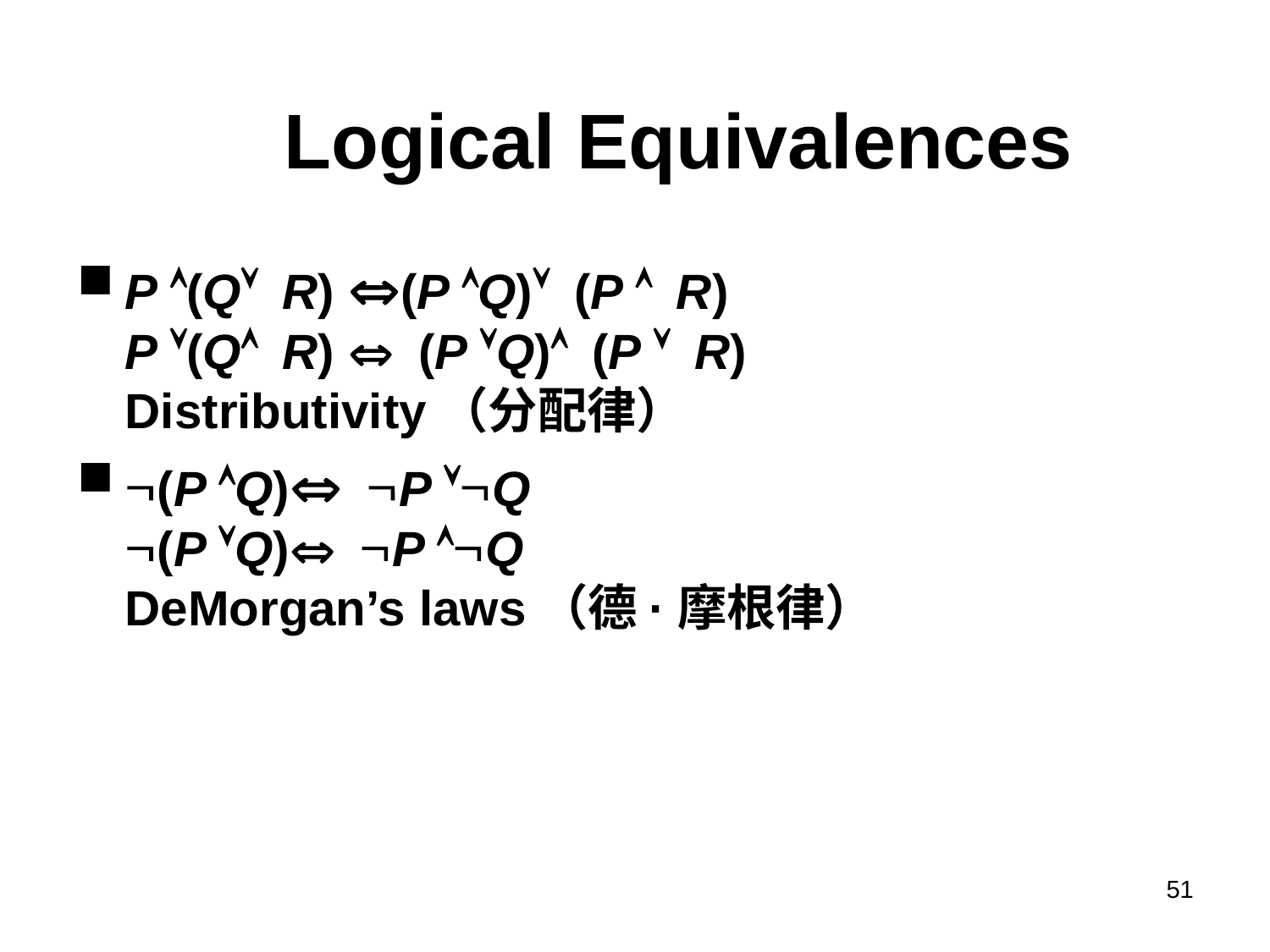

# Logical Equivalences
P ∧(Q∨ R) ⇔(P ∧Q)∨ (P ∧ R)
P ∨(Q∧ R) ⇔ (P ∨Q)∧ (P ∨ R)
Distributivity（分配律）
¬(P ∧Q)⇔ ¬P ∨¬Q
¬(P ∨Q)⇔ ¬P ∧¬Q
DeMorgan’s laws（德·摩根律）

51